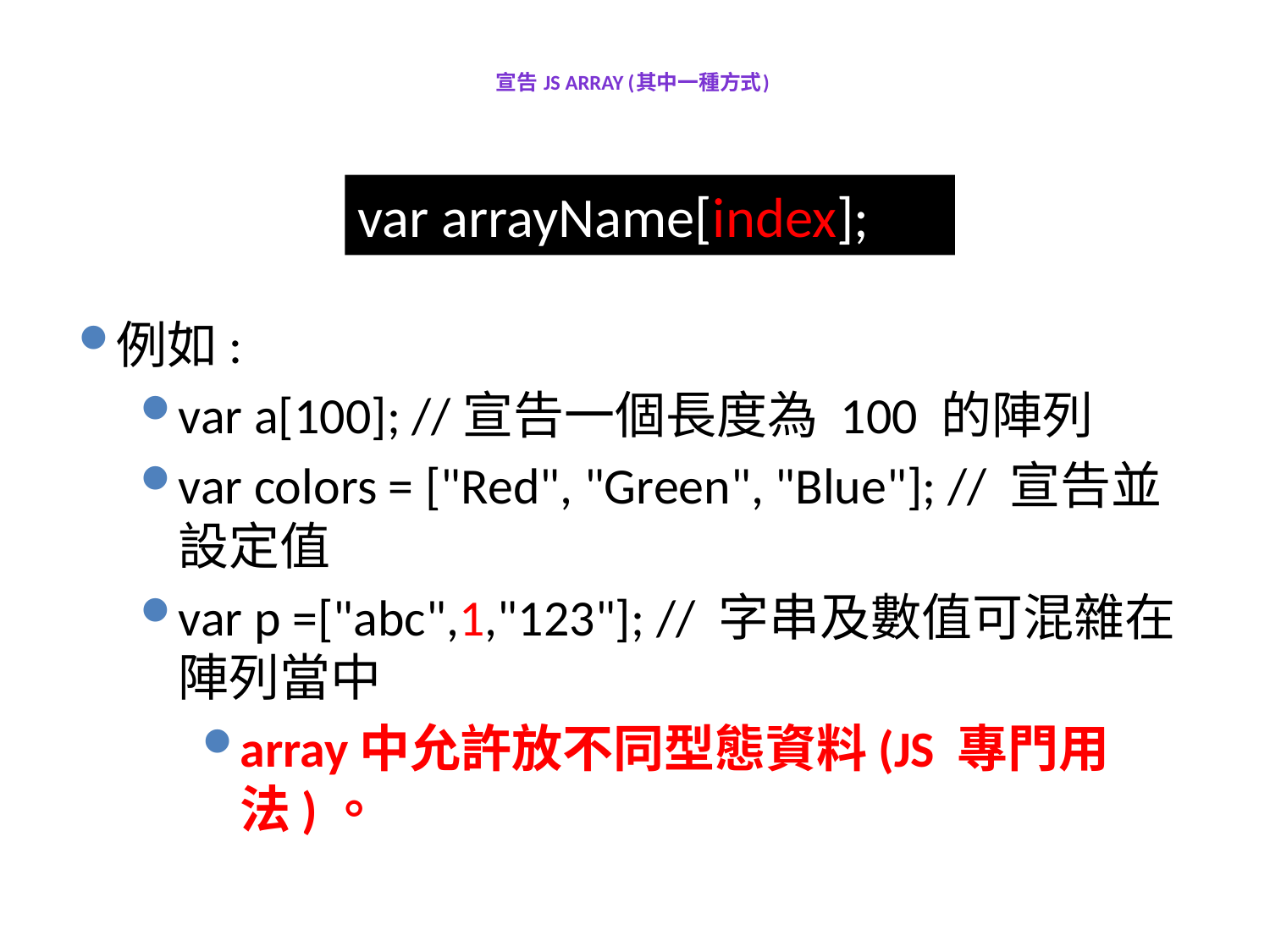

# 宣告 JS Array (其中一種方式)
var arrayName[index];
例如:
var a[100]; //宣告一個長度為 100 的陣列
var colors = ["Red", "Green", "Blue"]; // 宣告並設定值
var p =["abc",1,"123"]; // 字串及數值可混雜在陣列當中
array中允許放不同型態資料(JS 專門用法)。